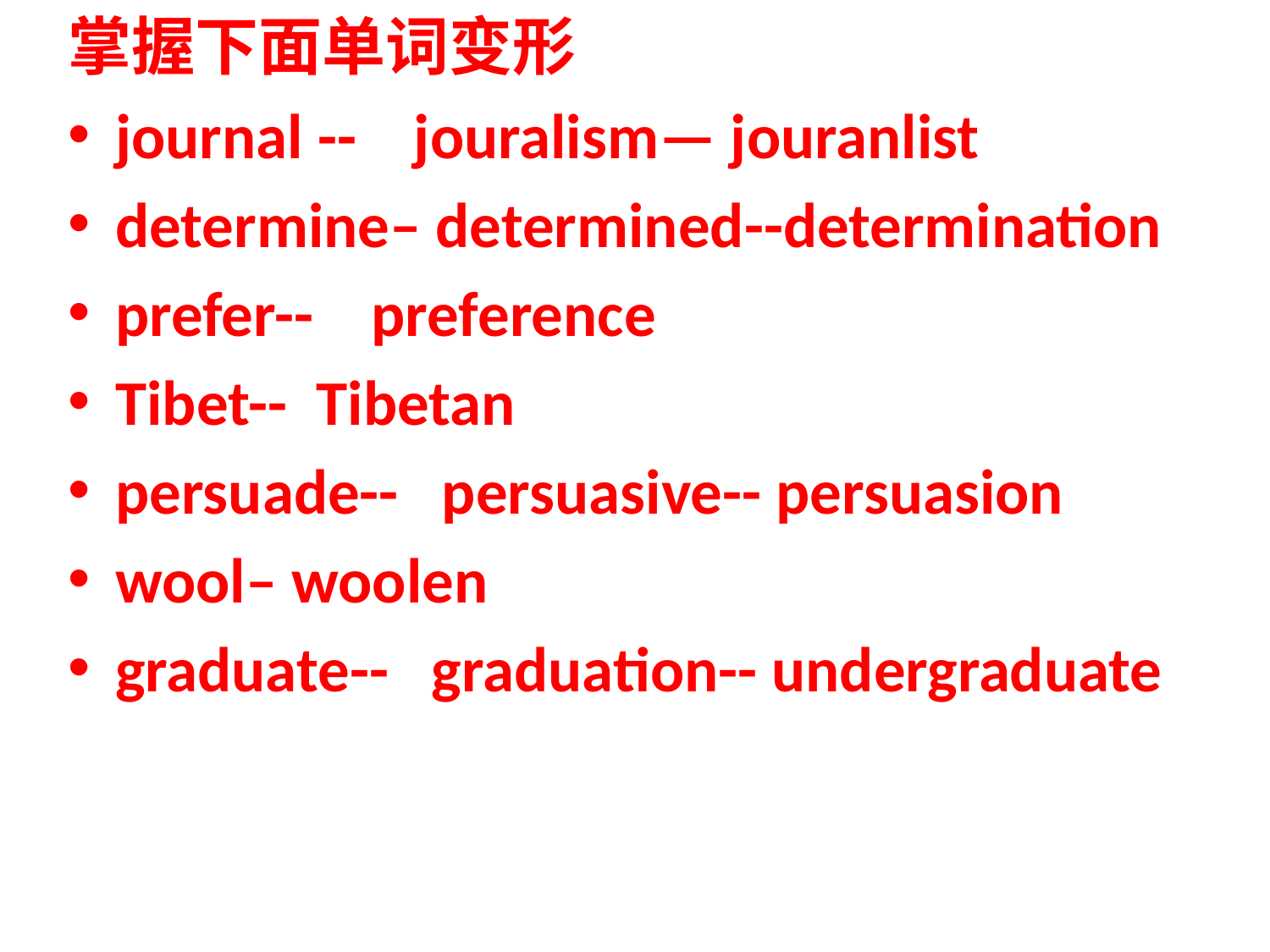

掌握下面单词变形
journal --    jouralism— jouranlist
determine– determined--determination
prefer--    preference
Tibet--  Tibetan
persuade--   persuasive-- persuasion
wool– woolen
graduate--   graduation-- undergraduate